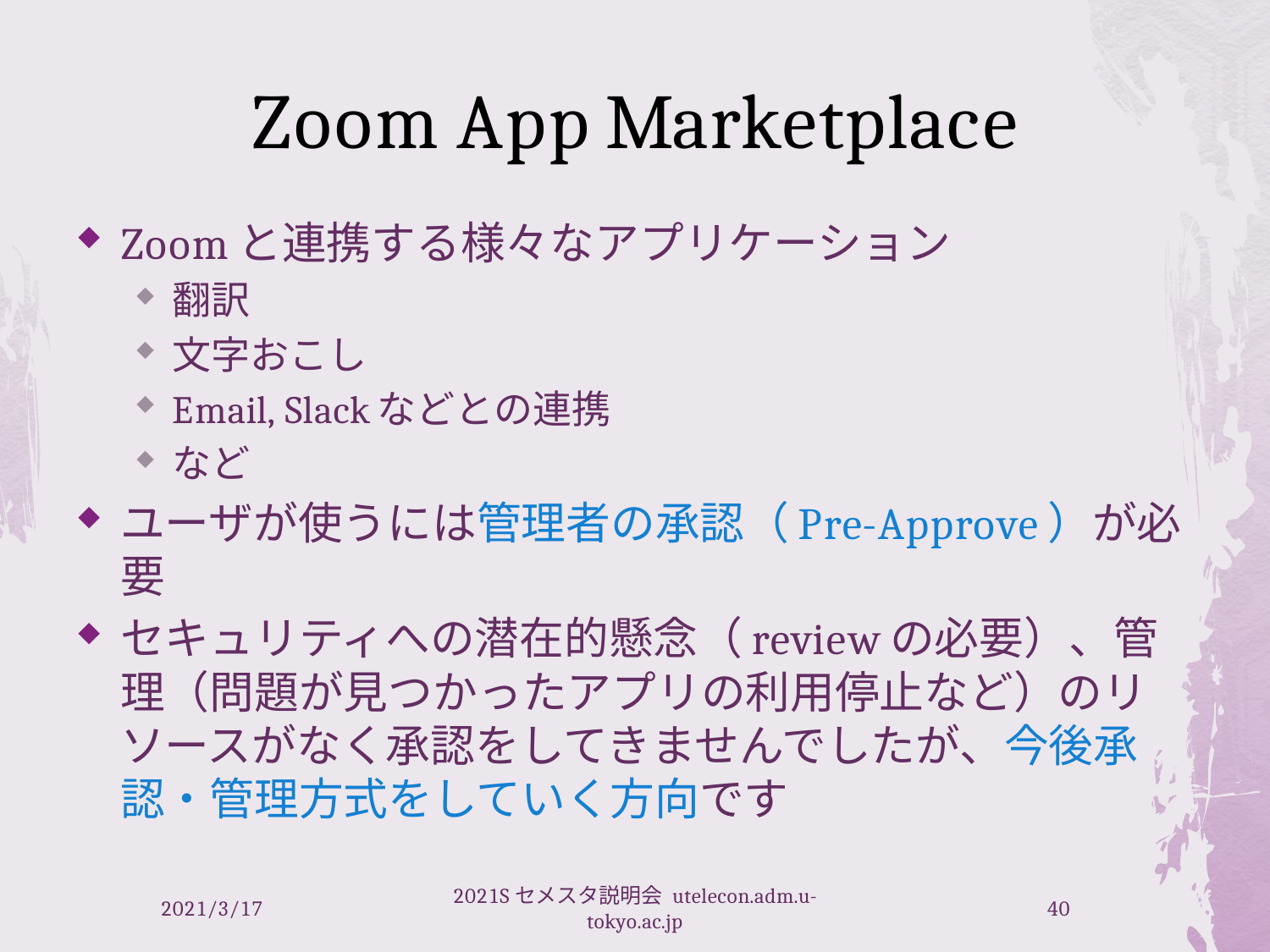

# Zoom App Marketplace
Zoomと連携する様々なアプリケーション
翻訳
文字おこし
Email, Slackなどとの連携
など
ユーザが使うには管理者の承認（Pre-Approve）が必要
セキュリティへの潜在的懸念（reviewの必要）、管理（問題が見つかったアプリの利用停止など）のリソースがなく承認をしてきませんでしたが、今後承認・管理方式をしていく方向です
2021/3/17
2021Sセメスタ説明会 utelecon.adm.u-tokyo.ac.jp
40